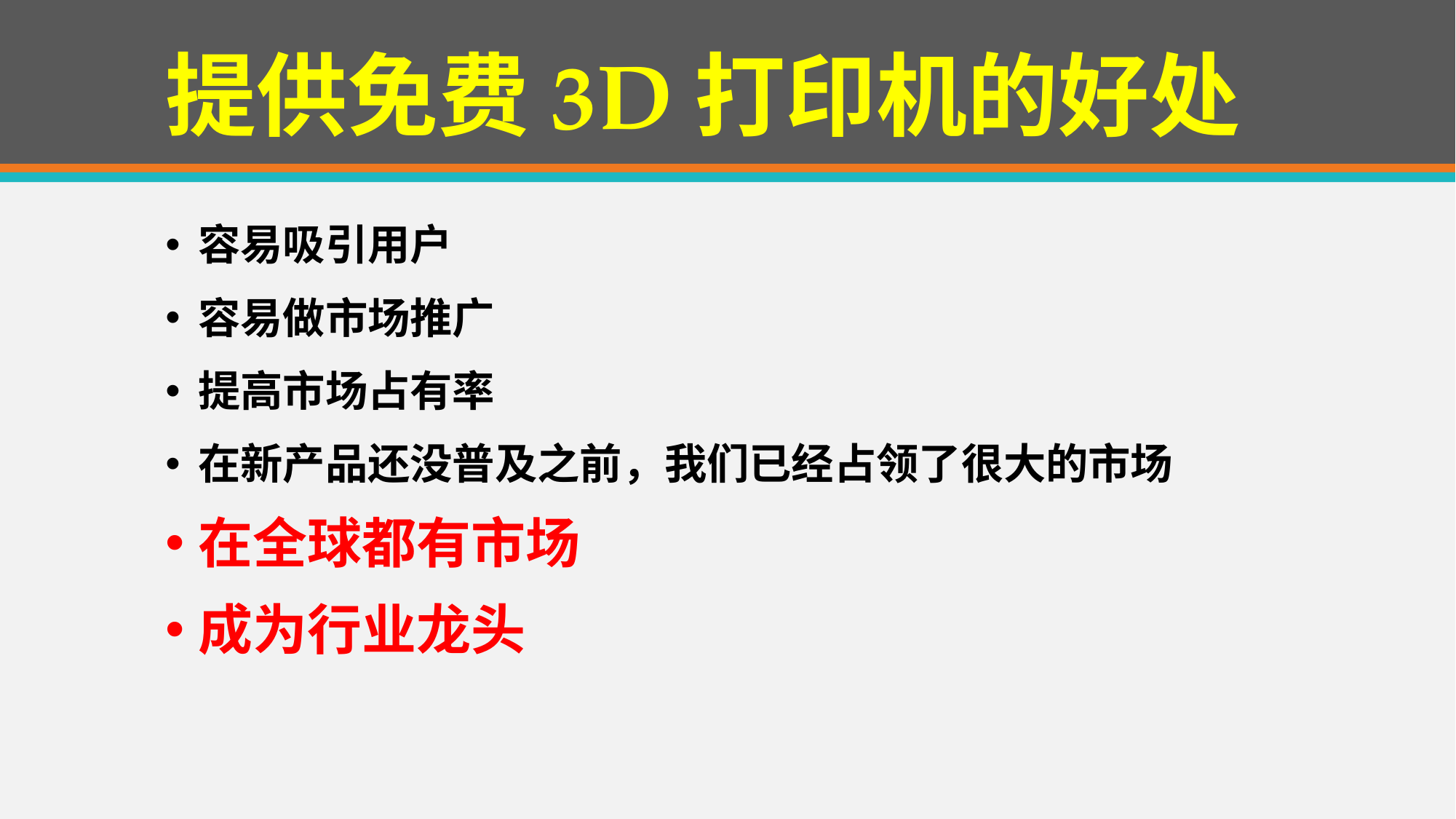

# 提供免费3D打印机的好处
容易吸引用户
容易做市场推广
提高市场占有率
在新产品还没普及之前，我们已经占领了很大的市场
在全球都有市场
成为行业龙头